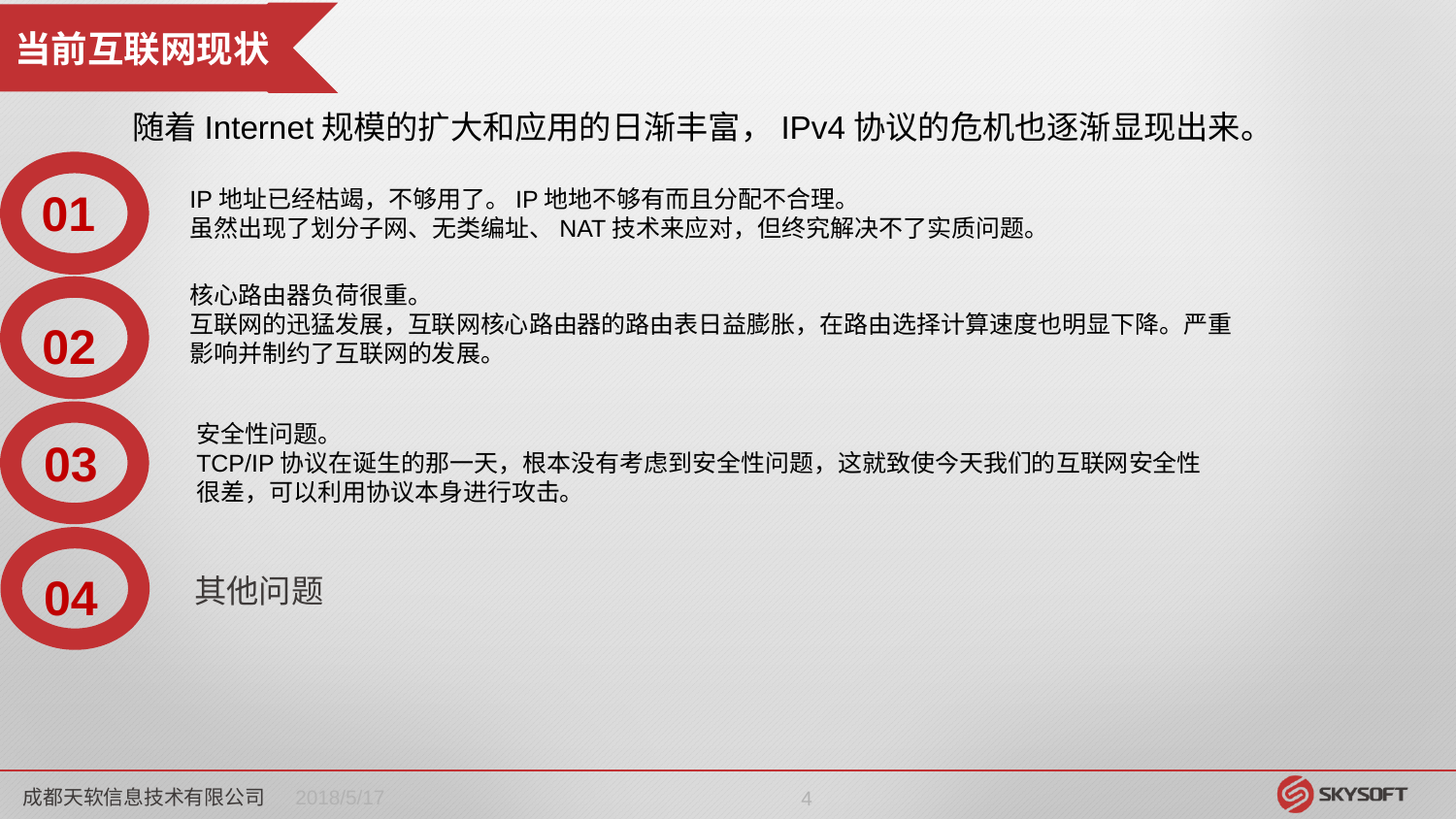

当前互联网现状

随着Internet规模的扩大和应用的日渐丰富，IPv4协议的危机也逐渐显现出来。

01
IP地址已经枯竭，不够用了。IP地地不够有而且分配不合理。
虽然出现了划分子网、无类编址、NAT技术来应对，但终究解决不了实质问题。

核心路由器负荷很重。
互联网的迅猛发展，互联网核心路由器的路由表日益膨胀，在路由选择计算速度也明显下降。严重影响并制约了互联网的发展。

02

安全性问题。
TCP/IP协议在诞生的那一天，根本没有考虑到安全性问题，这就致使今天我们的互联网安全性很差，可以利用协议本身进行攻击。
03

04
其他问题
成都天软信息技术有限公司
2018/5/17
4